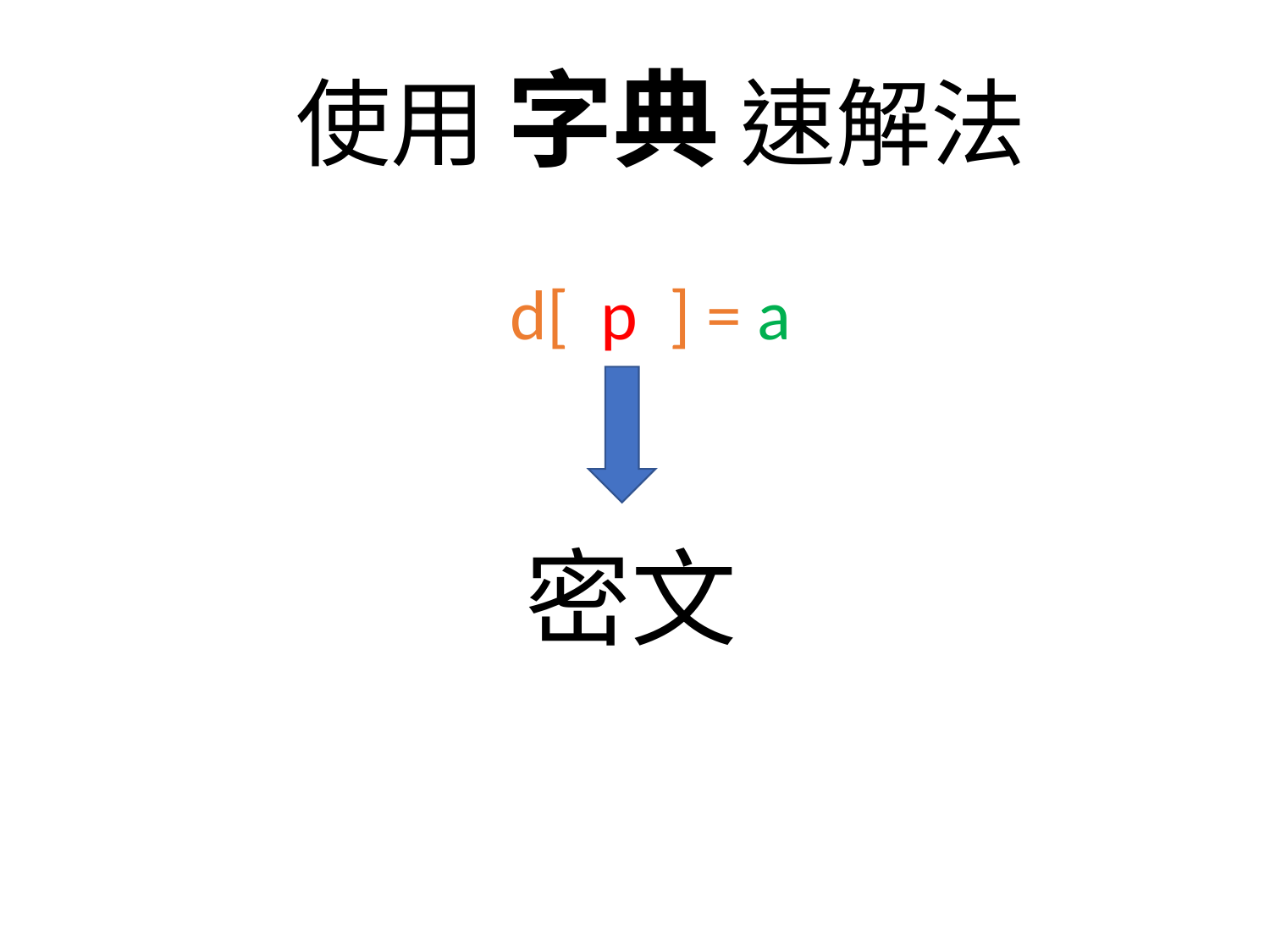

使用 字典 速解法
d[  p  ] = a

密文